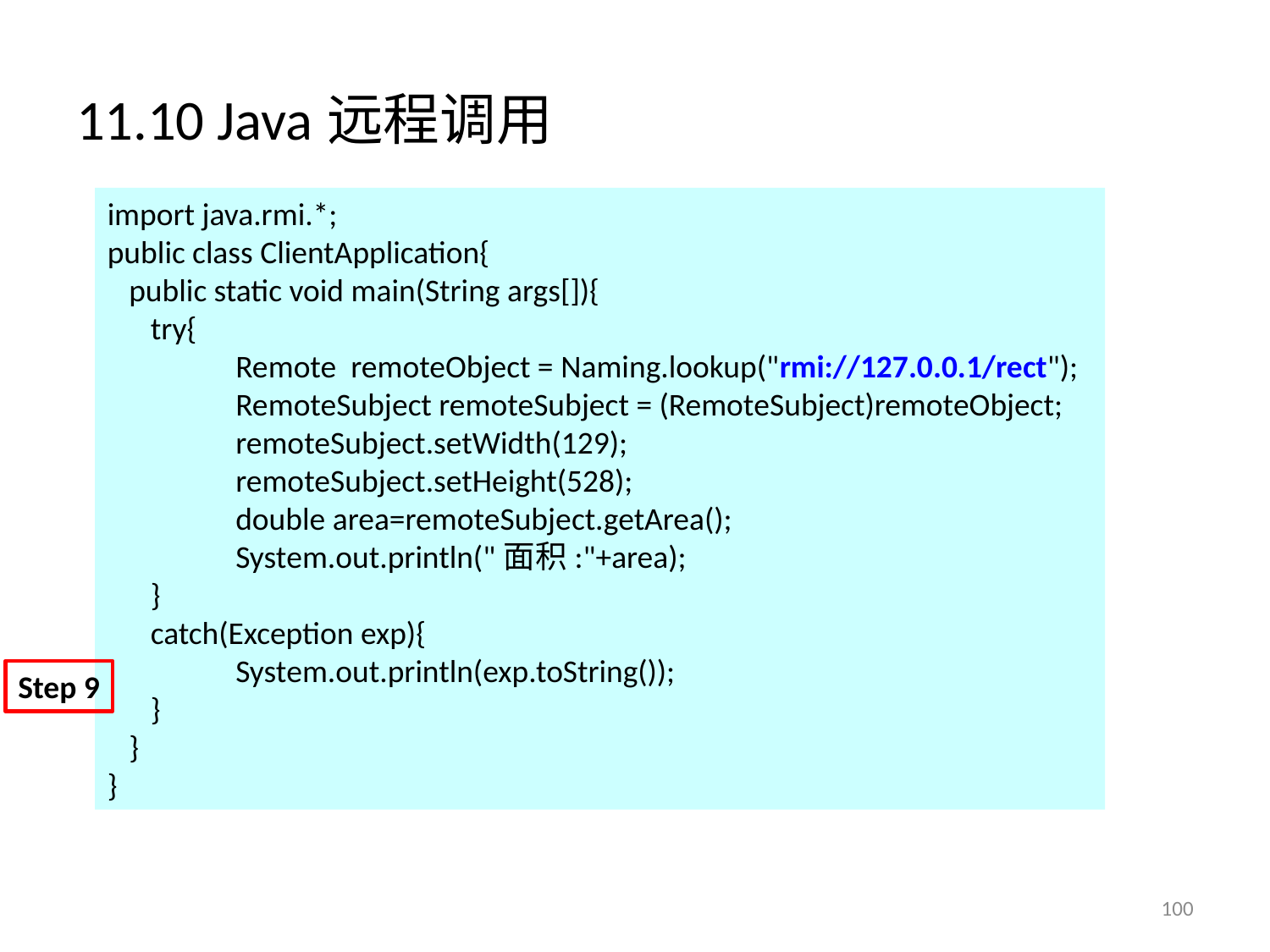

# 11.10 Java远程调用
import java.rmi.*;
public class ClientApplication{
   public static void main(String args[]){
      try{
         Remote  remoteObject = Naming.lookup("rmi://127.0.0.1/rect");
         RemoteSubject remoteSubject = (RemoteSubject)remoteObject;
         remoteSubject.setWidth(129);
         remoteSubject.setHeight(528);
         double area=remoteSubject.getArea();
         System.out.println("面积:"+area);
      }
      catch(Exception exp){
         System.out.println(exp.toString());
      }
   }
}
Step 9
100